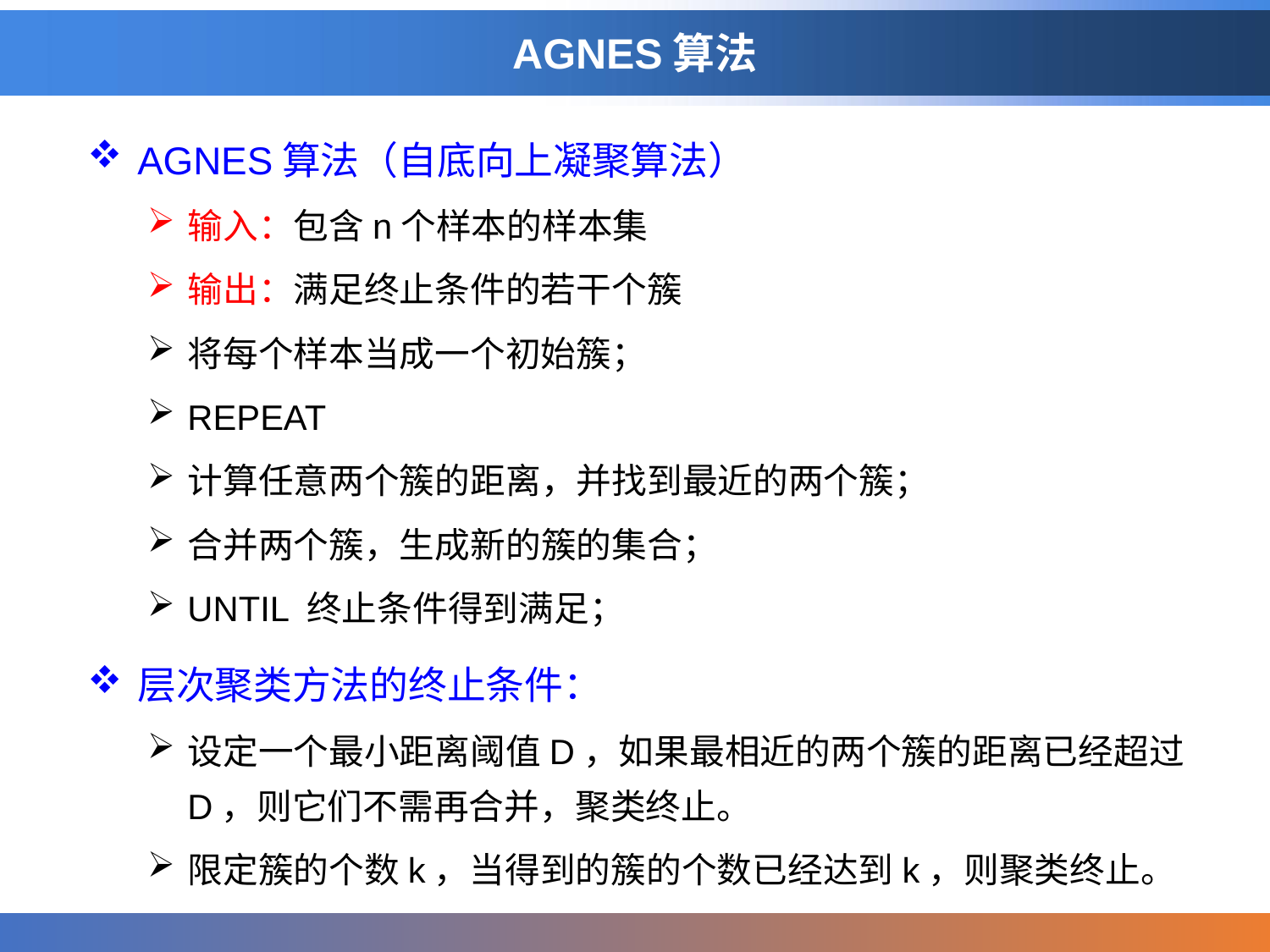

# AGNES算法
AGNES算法（自底向上凝聚算法）
输入：包含n个样本的样本集
输出：满足终止条件的若干个簇
将每个样本当成一个初始簇；
REPEAT
计算任意两个簇的距离，并找到最近的两个簇；
合并两个簇，生成新的簇的集合；
UNTIL 终止条件得到满足；
层次聚类方法的终止条件：
设定一个最小距离阈值D，如果最相近的两个簇的距离已经超过D，则它们不需再合并，聚类终止。
限定簇的个数k，当得到的簇的个数已经达到k，则聚类终止。